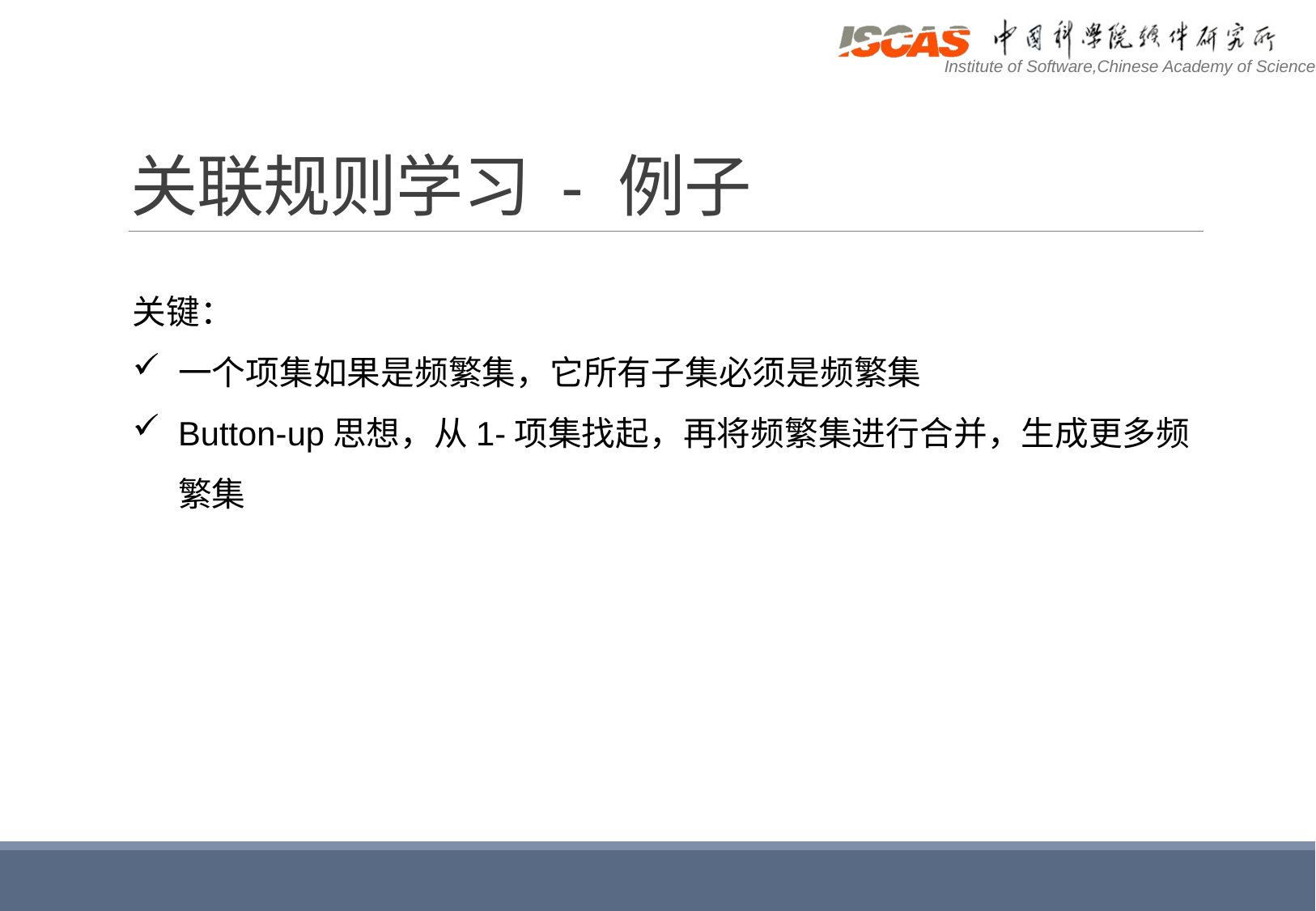

# 关联规则学习 - 例子
关键：
一个项集如果是频繁集，它所有子集必须是频繁集
Button-up思想，从1-项集找起，再将频繁集进行合并，生成更多频繁集